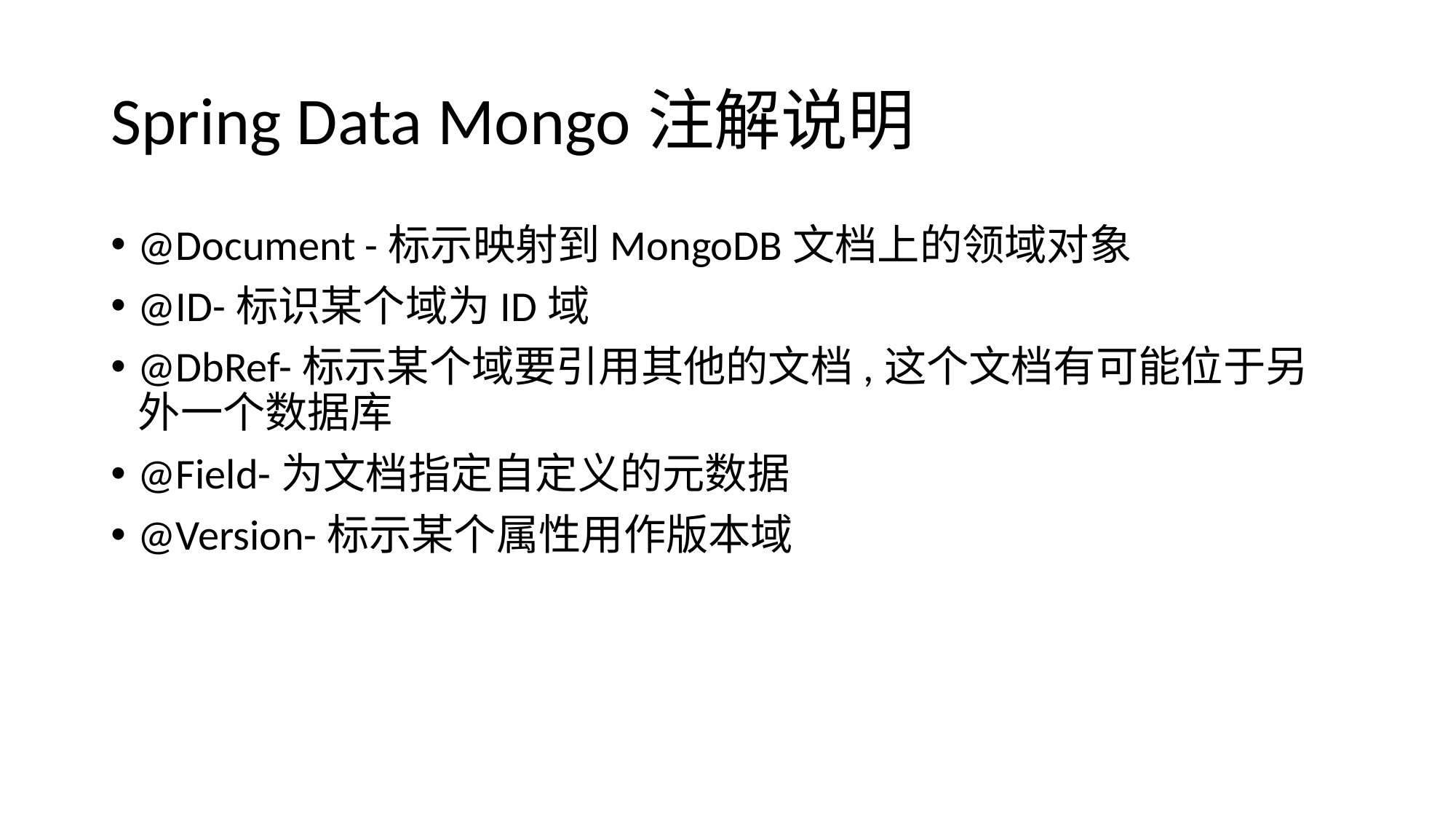

# Spring Data Mongo注解说明
@Document -标示映射到MongoDB文档上的领域对象
@ID-标识某个域为ID域
@DbRef-标示某个域要引用其他的文档,这个文档有可能位于另外一个数据库
@Field-为文档指定自定义的元数据
@Version-标示某个属性用作版本域